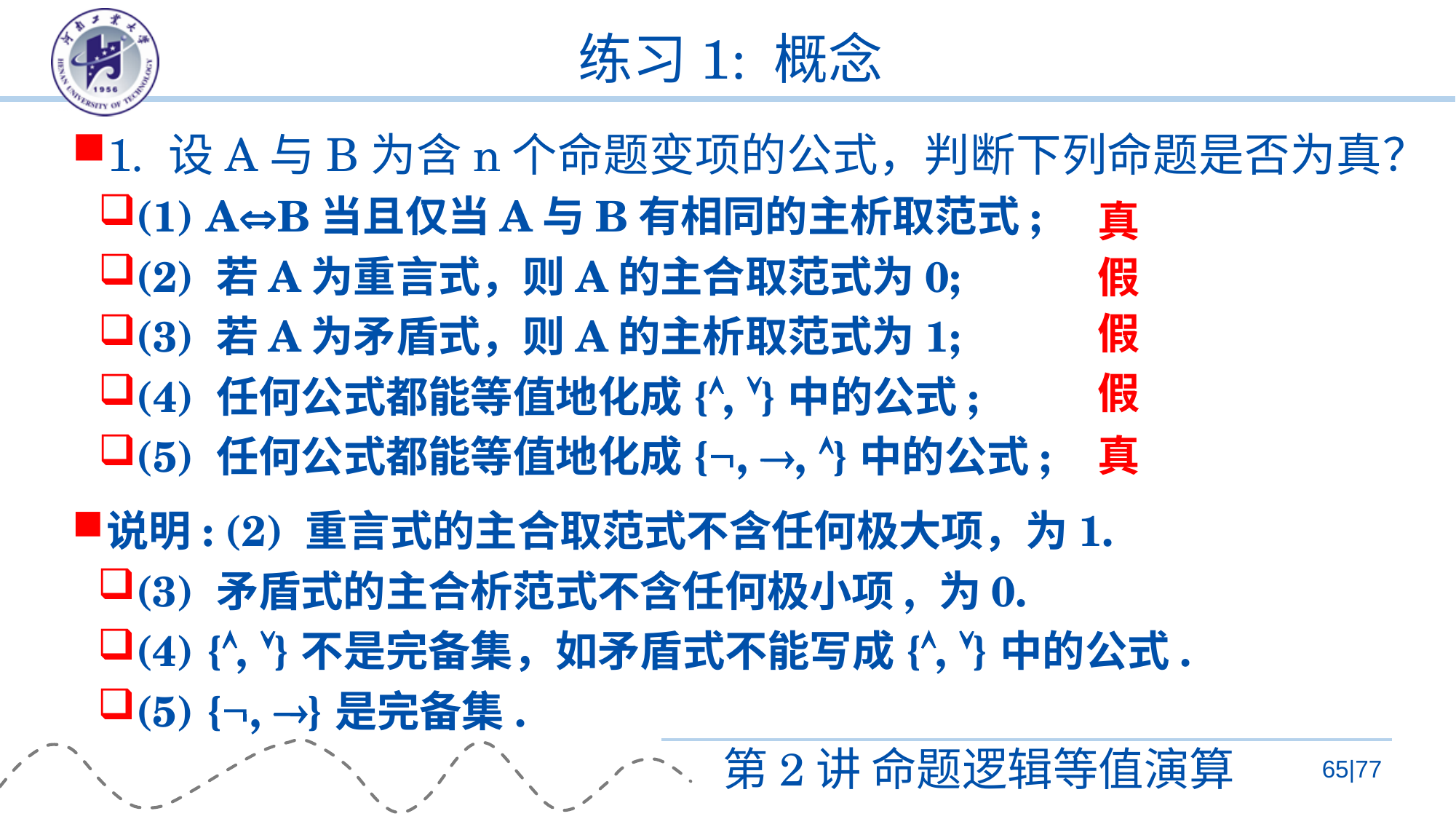

# 练习1: 概念
1. 设A与B为含n个命题变项的公式，判断下列命题是否为真？
(1) A⇔B当且仅当A与B有相同的主析取范式;
(2) 若A为重言式，则A的主合取范式为0;
(3) 若A为矛盾式，则A的主析取范式为1;
(4) 任何公式都能等值地化成{∧, ∨}中的公式;
(5) 任何公式都能等值地化成{¬, →, ∧}中的公式;
真
假
假
假
真
说明: (2) 重言式的主合取范式不含任何极大项，为1.
(3) 矛盾式的主合析范式不含任何极小项, 为0.
(4) {∧, ∨}不是完备集，如矛盾式不能写成{∧, ∨}中的公式.
(5) {¬, →}是完备集.
第2讲 命题逻辑等值演算
65|77